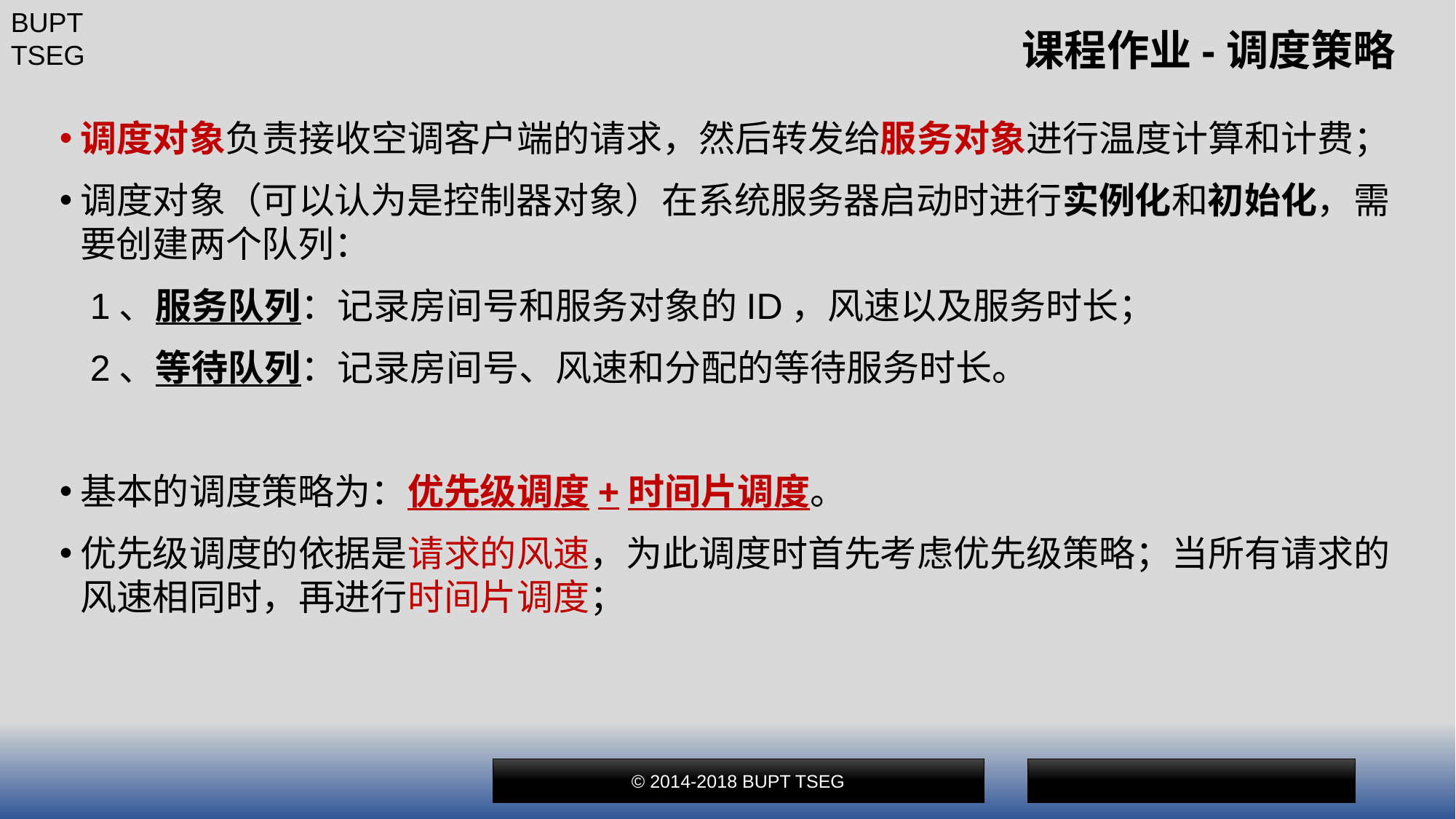

# 课程作业-调度策略
调度对象负责接收空调客户端的请求，然后转发给服务对象进行温度计算和计费；
调度对象（可以认为是控制器对象）在系统服务器启动时进行实例化和初始化，需要创建两个队列：
   1、服务队列：记录房间号和服务对象的ID，风速以及服务时长；
   2、等待队列：记录房间号、风速和分配的等待服务时长。

基本的调度策略为：优先级调度+时间片调度。
优先级调度的依据是请求的风速，为此调度时首先考虑优先级策略；当所有请求的风速相同时，再进行时间片调度；

© 2014-2018 BUPT TSEG
7